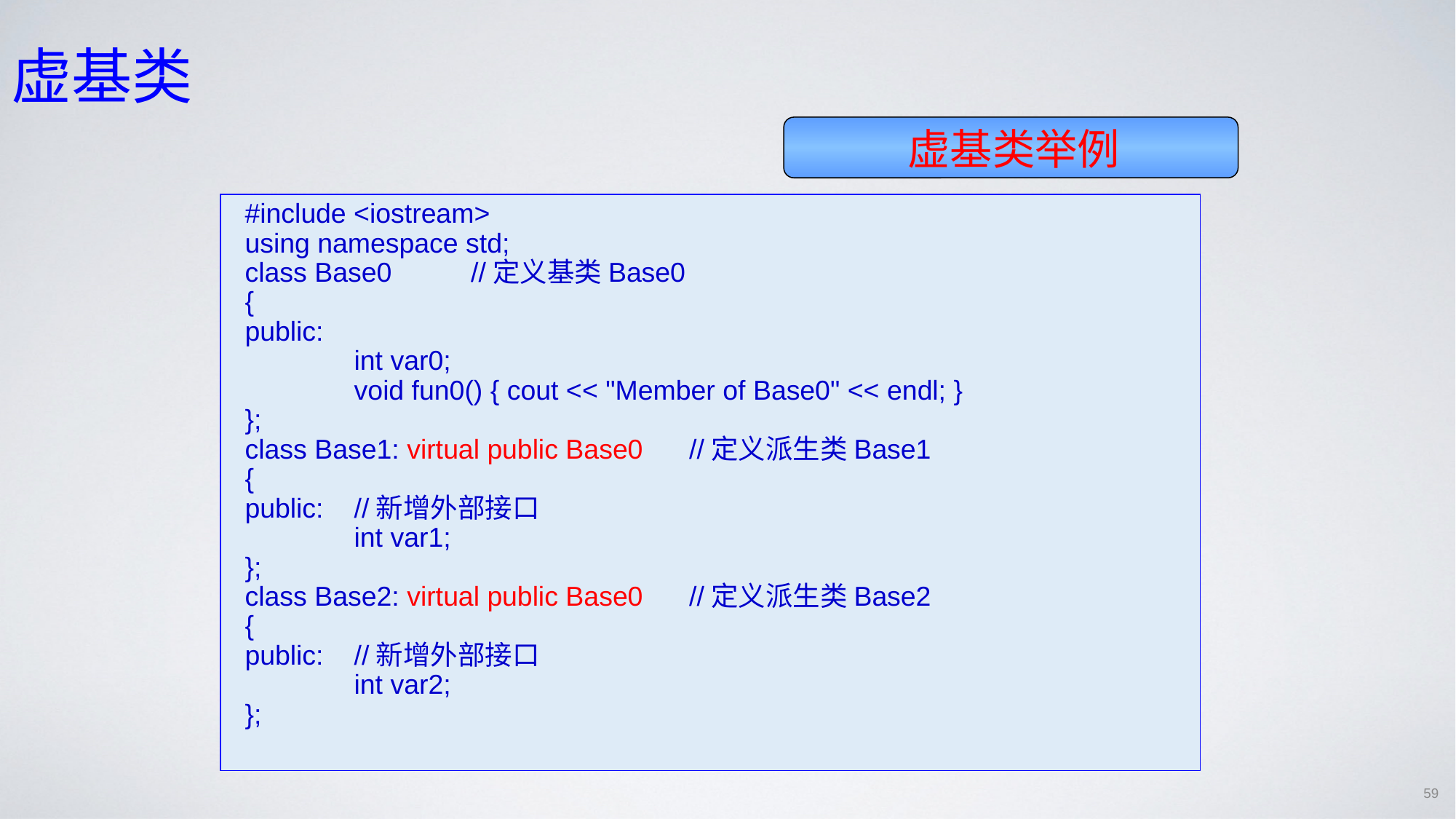

# 虚基类

虚基类举例
#include <iostream>
using namespace std;
class Base0 	 //定义基类Base0
{
public:
	int var0;
	void fun0() { cout << "Member of Base0" << endl; }
};
class Base1: virtual public Base0 	 //定义派生类Base1
{
public:	//新增外部接口
	int var1;
};
class Base2: virtual public Base0 	 //定义派生类Base2
{
public:	//新增外部接口
	int var2;
};
59